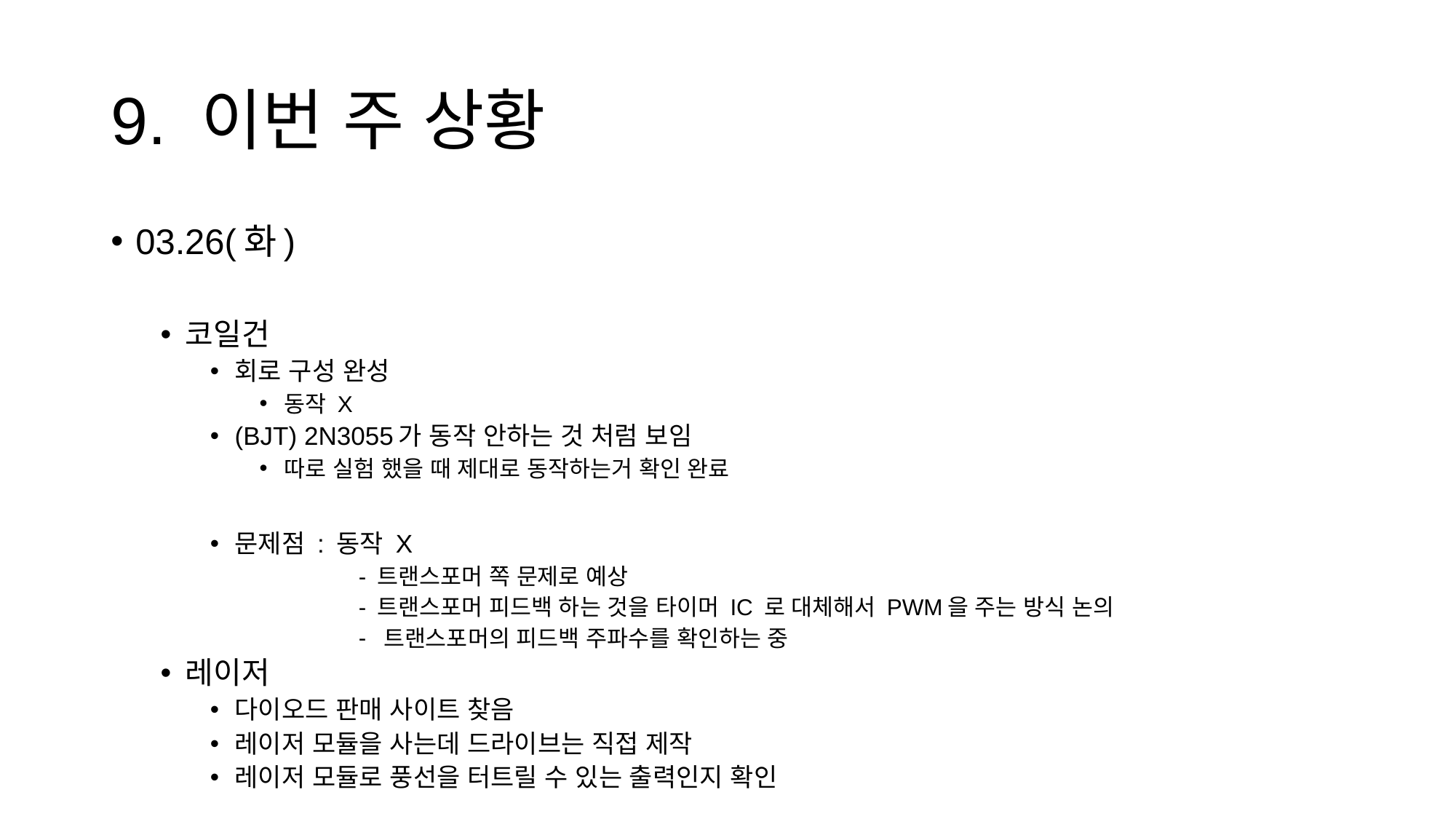

# 9. 이번 주 상황
03.26(화)

코일건
회로 구성 완성
동작 X
(BJT) 2N3055가 동작 안하는 것 처럼 보임
따로 실험 했을 때 제대로 동작하는거 확인 완료

문제점 : 동작 X
- 트랜스포머 쪽 문제로 예상
- 트랜스포머 피드백 하는 것을 타이머 IC 로 대체해서 PWM을 주는 방식 논의
트랜스포머의 피드백 주파수를 확인하는 중
레이저
다이오드 판매 사이트 찾음
레이저 모듈을 사는데 드라이브는 직접 제작
레이저 모듈로 풍선을 터트릴 수 있는 출력인지 확인